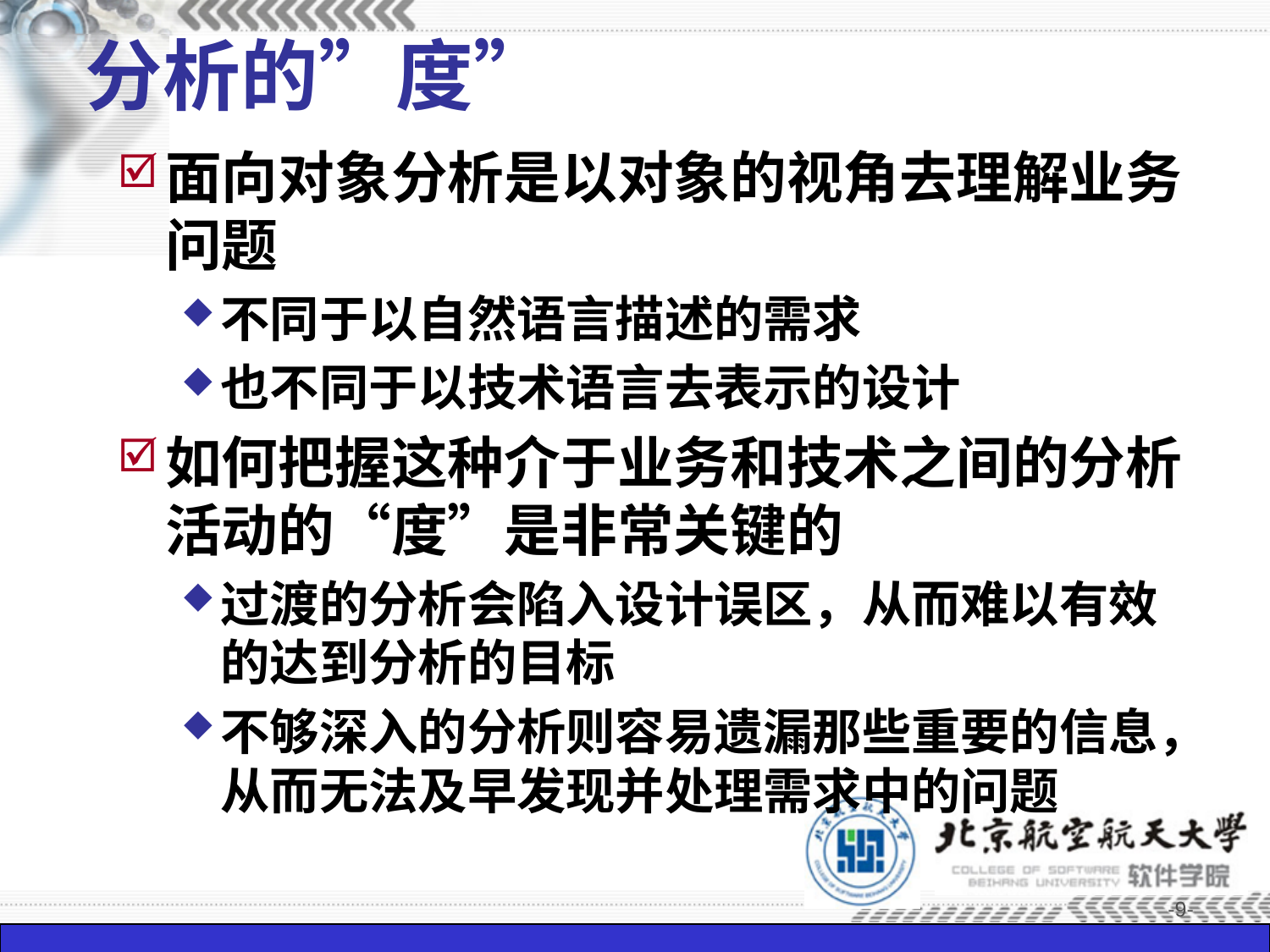

# 分析的”度”
面向对象分析是以对象的视角去理解业务问题
不同于以自然语言描述的需求
也不同于以技术语言去表示的设计
如何把握这种介于业务和技术之间的分析活动的“度”是非常关键的
过渡的分析会陷入设计误区，从而难以有效的达到分析的目标
不够深入的分析则容易遗漏那些重要的信息，从而无法及早发现并处理需求中的问题
-9-